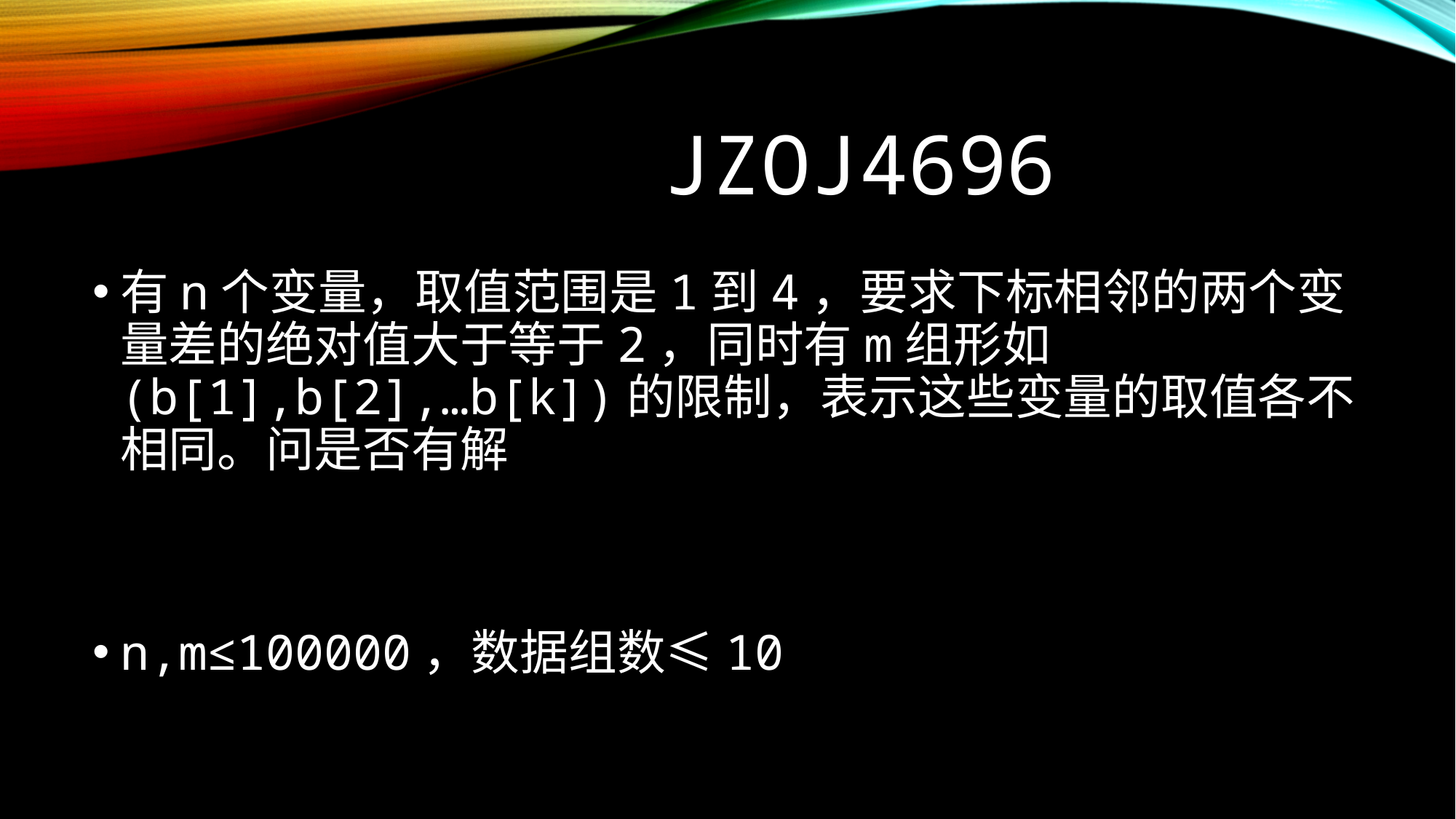

# jzoj4696
有n个变量，取值范围是1到4，要求下标相邻的两个变量差的绝对值大于等于2，同时有m组形如(b[1],b[2],…b[k])的限制，表示这些变量的取值各不相同。问是否有解

n,m≤100000，数据组数≤10